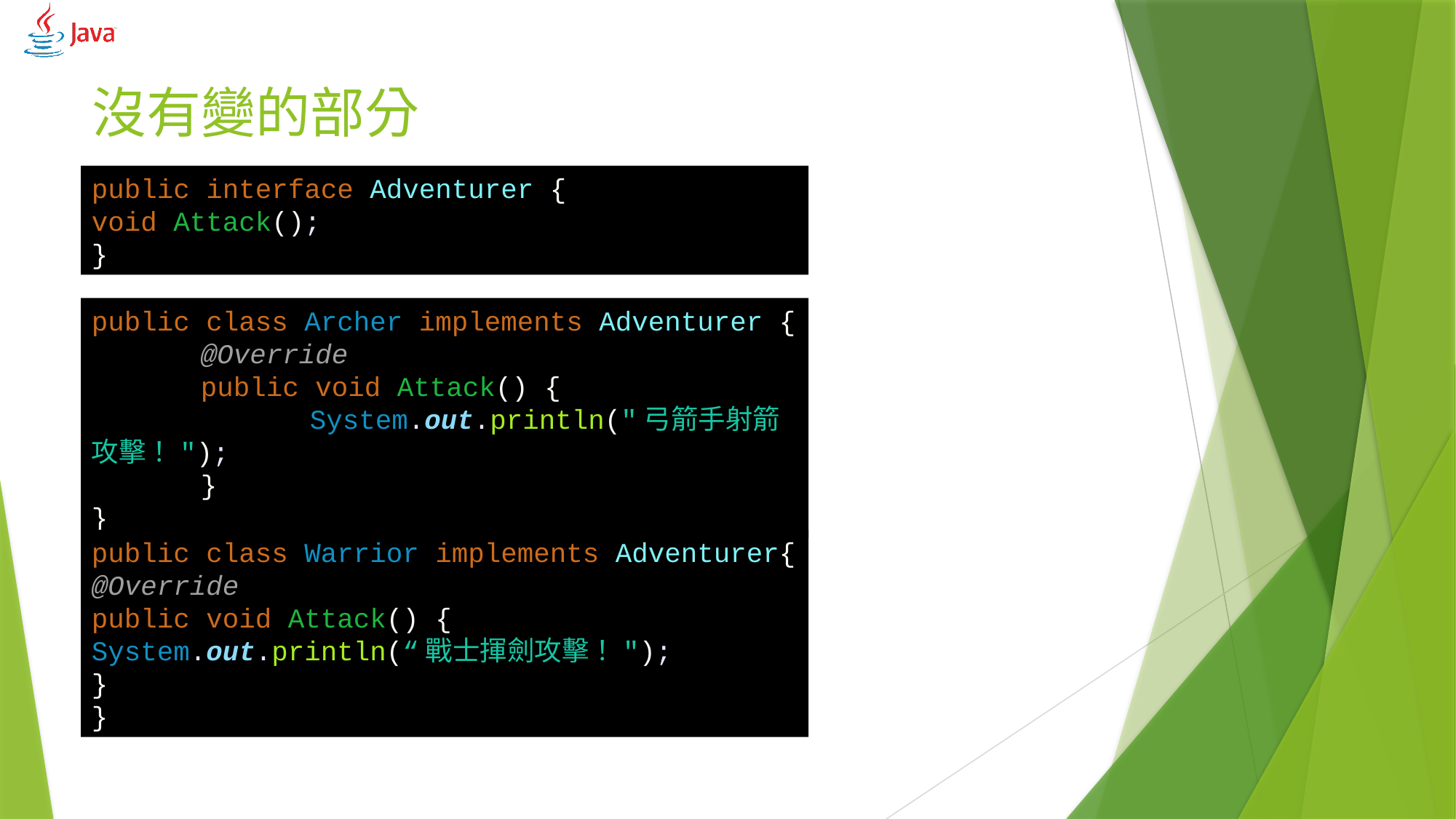

# 沒有變的部分
public interface Adventurer {
void Attack();
}
public class Archer implements Adventurer {
	@Override
	public void Attack() {
		System.out.println("弓箭手射箭攻擊！");
	}
}
public class Warrior implements Adventurer{
@Override
public void Attack() {
System.out.println(“戰士揮劍攻擊！");
}
}